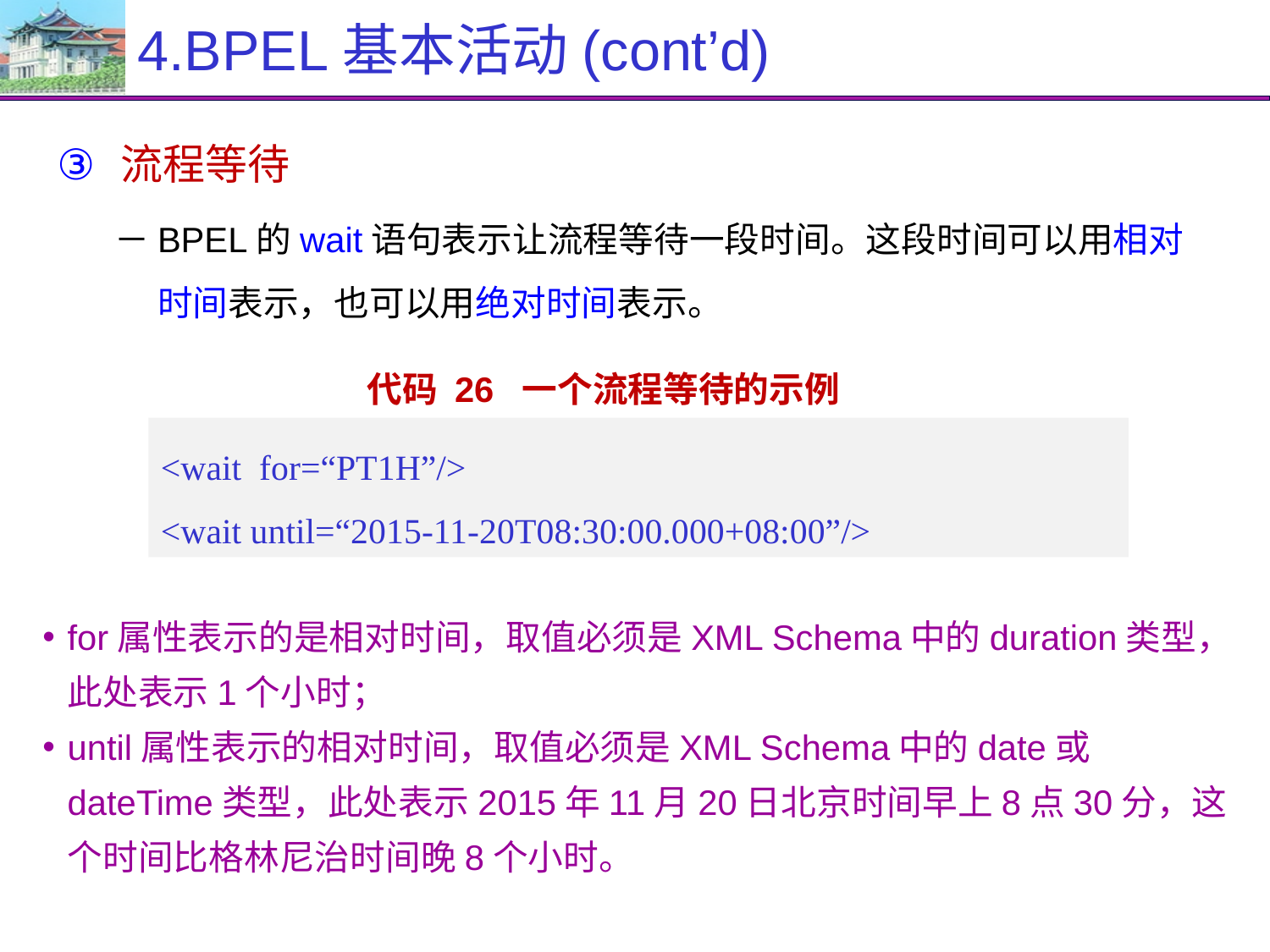

# 4.BPEL基本活动(cont’d)
流程等待
BPEL的wait语句表示让流程等待一段时间。这段时间可以用相对时间表示，也可以用绝对时间表示。
代码 26  一个流程等待的示例
<wait  for=“PT1H”/>
<wait until=“2015-11-20T08:30:00.000+08:00”/>
for属性表示的是相对时间，取值必须是XML Schema中的duration类型，此处表示1个小时；
until属性表示的相对时间，取值必须是XML Schema中的date或dateTime类型，此处表示2015年11月20日北京时间早上8点30分，这个时间比格林尼治时间晚8个小时。